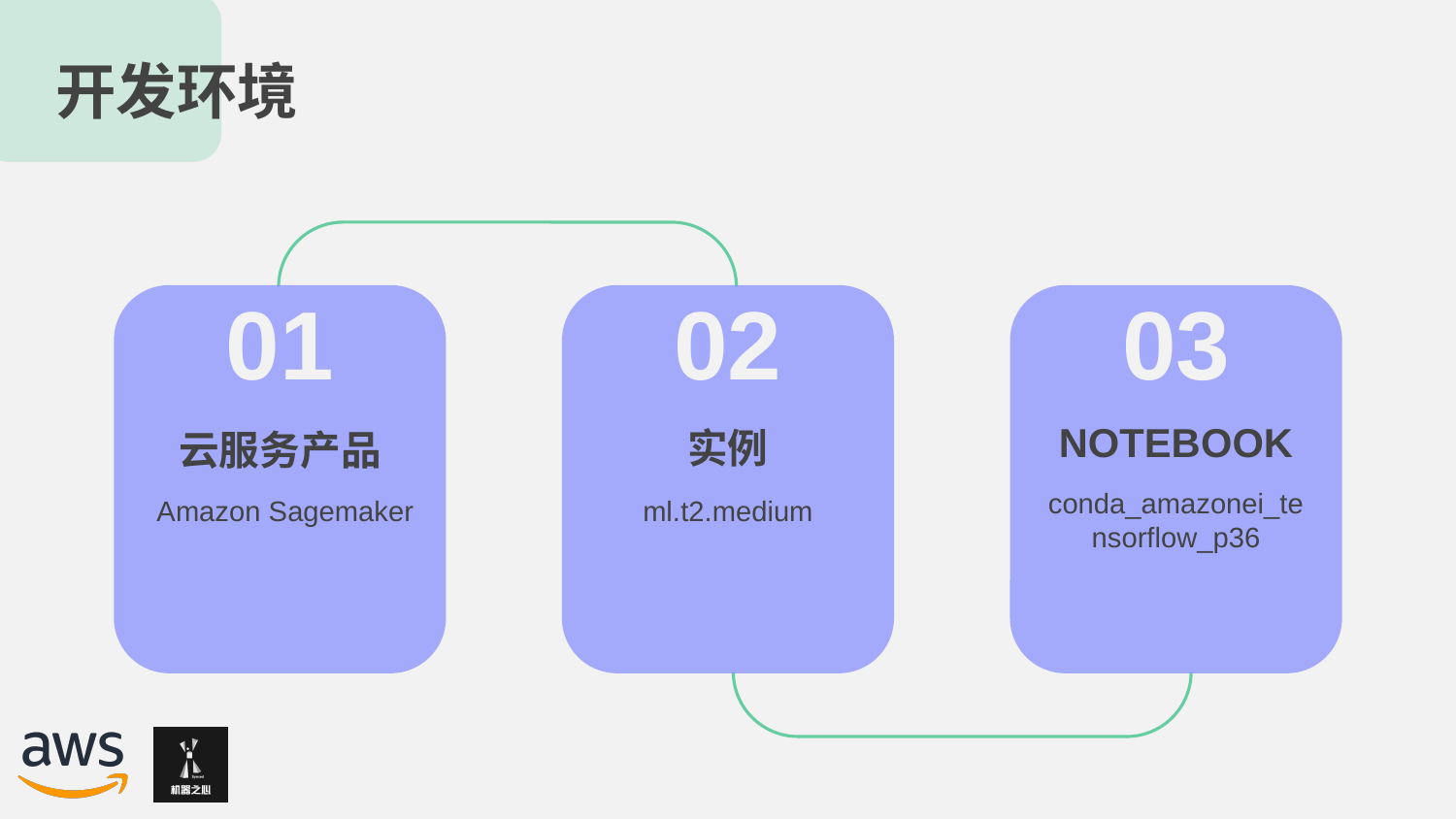

开发环境

01
02
03
# NOTEBOOK
实例
云服务产品
conda_amazonei_tensorflow_p36
Amazon Sagemaker
ml.t2.medium